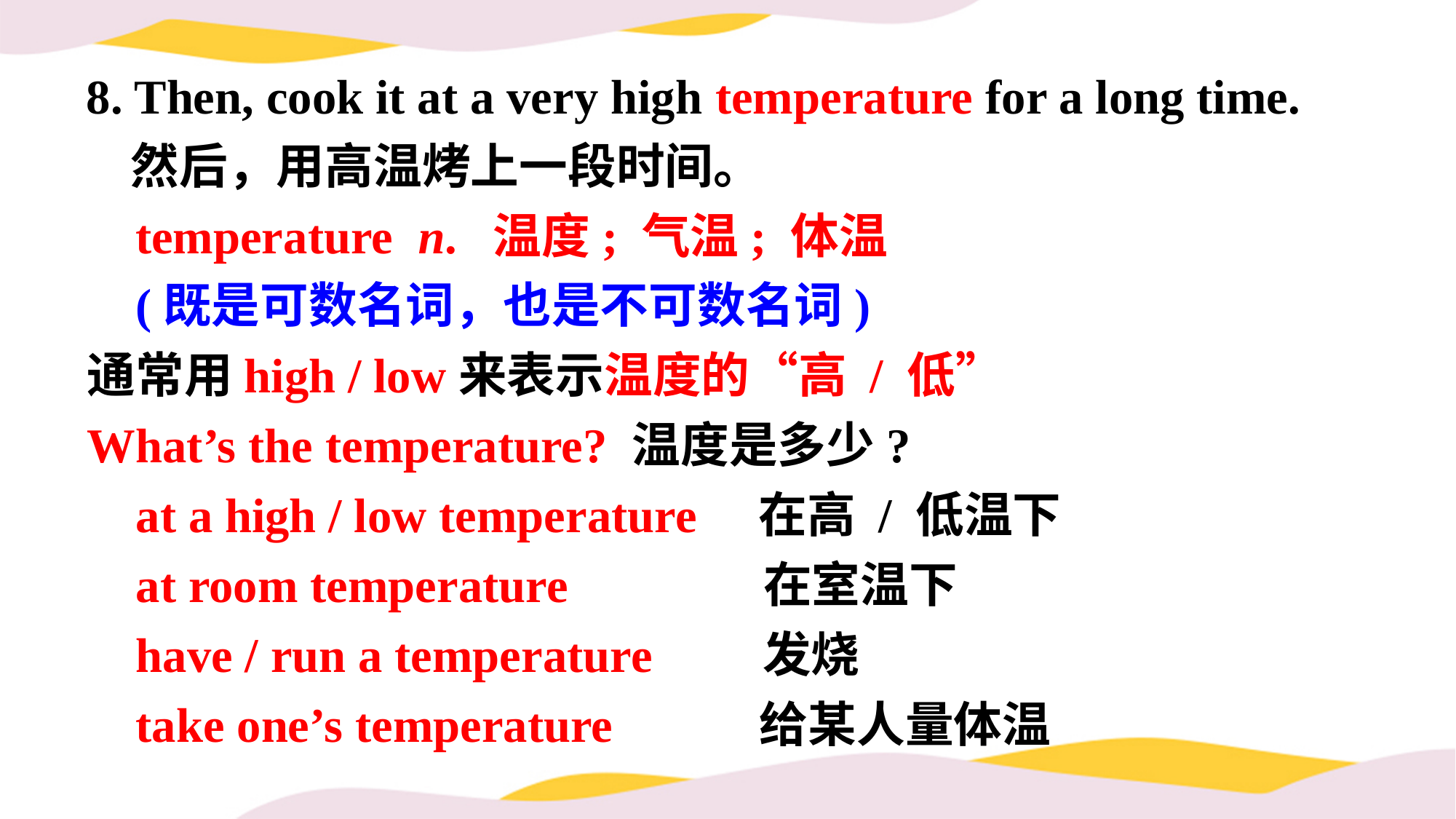

8. Then, cook it at a very high temperature for a long time.
   然后，用高温烤上一段时间。
    temperature  n.  温度; 气温; 体温
    (既是可数名词，也是不可数名词)
通常用high / low来表示温度的“高 / 低”
What’s the temperature? 温度是多少?
    at a high / low temperature    在高 / 低温下
    at room temperature               在室温下
    have / run a temperature        发烧
    take one’s temperature           给某人量体温